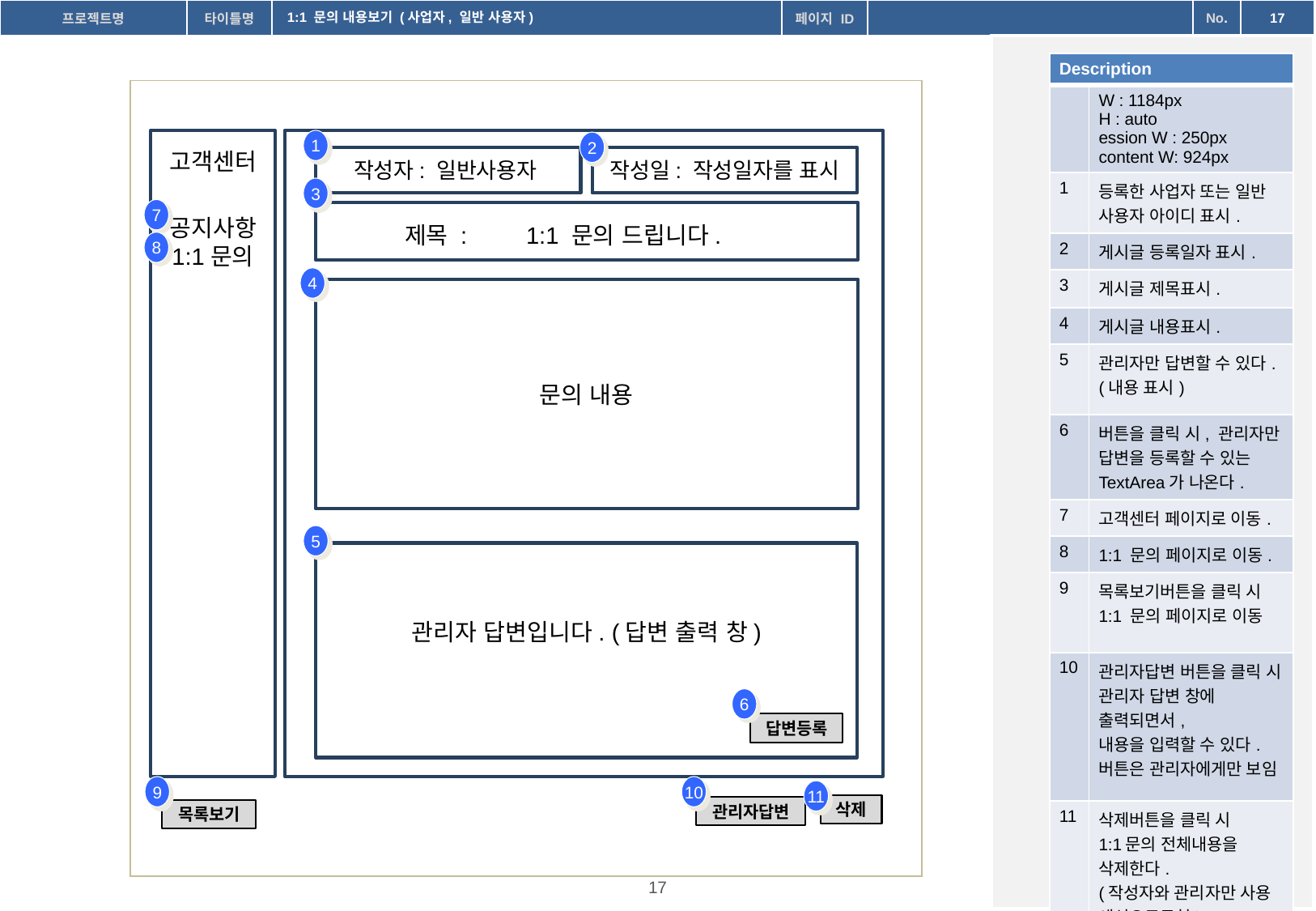

1:1 문의 내용보기 (사업자, 일반 사용자)

| Description |  |
| --- | --- |
|  | W : 1184px H : auto ession W : 250px content W: 924px |
| 1 | 등록한 사업자 또는 일반 사용자 아이디 표시. |
| 2 | 게시글 등록일자 표시. |
| 3 | 게시글 제목표시. |
| 4 | 게시글 내용표시. |
| 5 | 관리자만 답변할 수 있다. (내용 표시) |
| 6 | 버튼을 클릭 시, 관리자만 답변을 등록할 수 있는 TextArea가 나온다. |
| 7 | 고객센터 페이지로 이동. |
| 8 | 1:1 문의 페이지로 이동. |
| 9 | 목록보기버튼을 클릭 시 1:1 문의 페이지로 이동 |
| 10 | 관리자답변 버튼을 클릭 시 관리자 답변 창에 출력되면서, 내용을 입력할 수 있다. 버튼은 관리자에게만 보임 |
| 11 | 삭제버튼을 클릭 시 1:1문의 전체내용을 삭제한다. (작성자와 관리자만 사용 세션으로구현) |

고객센터

공지사항
1:1문의

1
2
작성일: 작성일자를 표시
작성자: 일반사용자
3
7
제목 :	1:1 문의 드립니다.
8
4

문의 내용

5
관리자 답변입니다. (답변 출력 창)

6
답변등록
9
10
11
삭제
관리자답변
목록보기